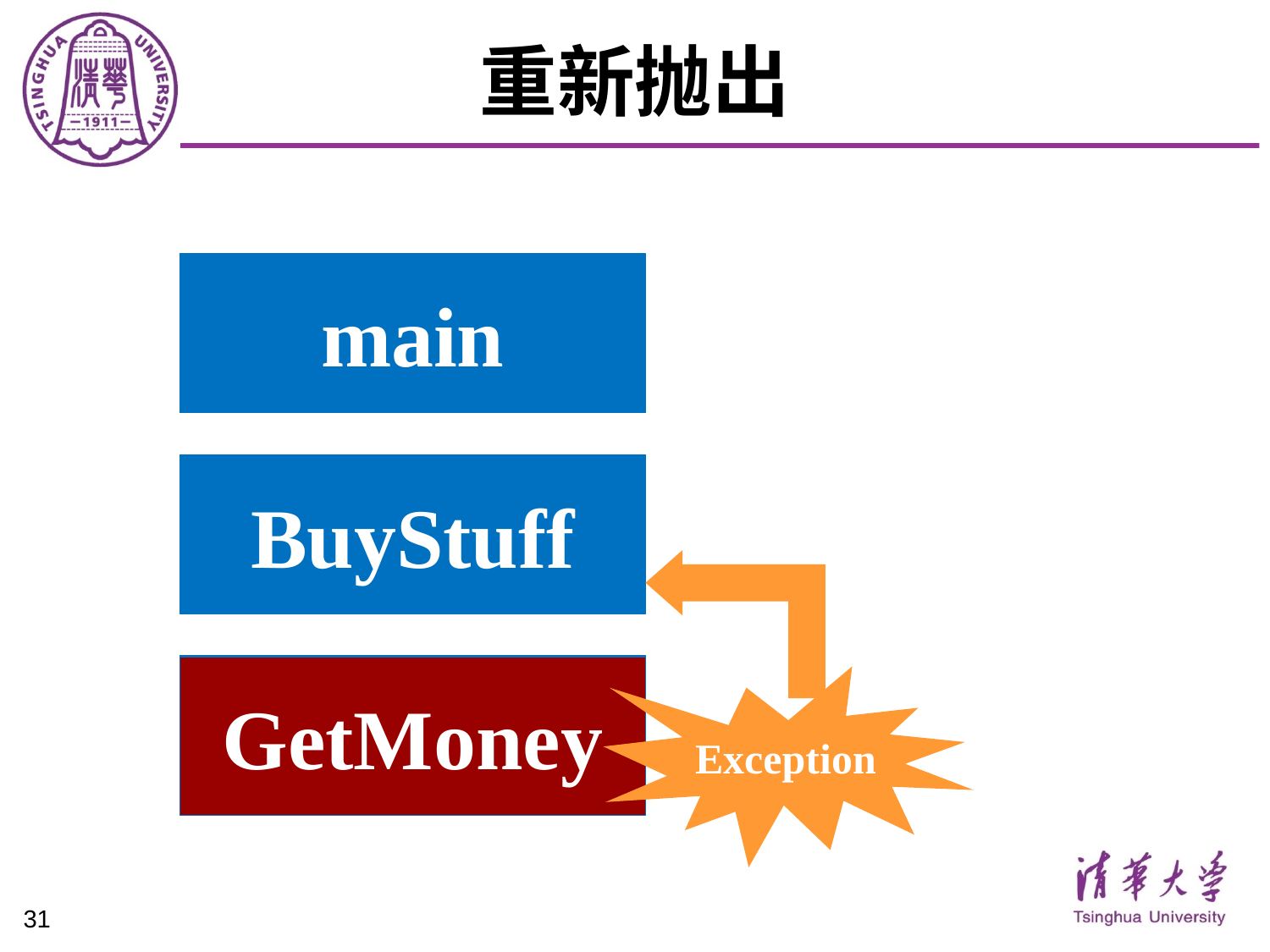

# 重新抛出
main
BuyStuff

GetMoney
GetMoney
Exception
31